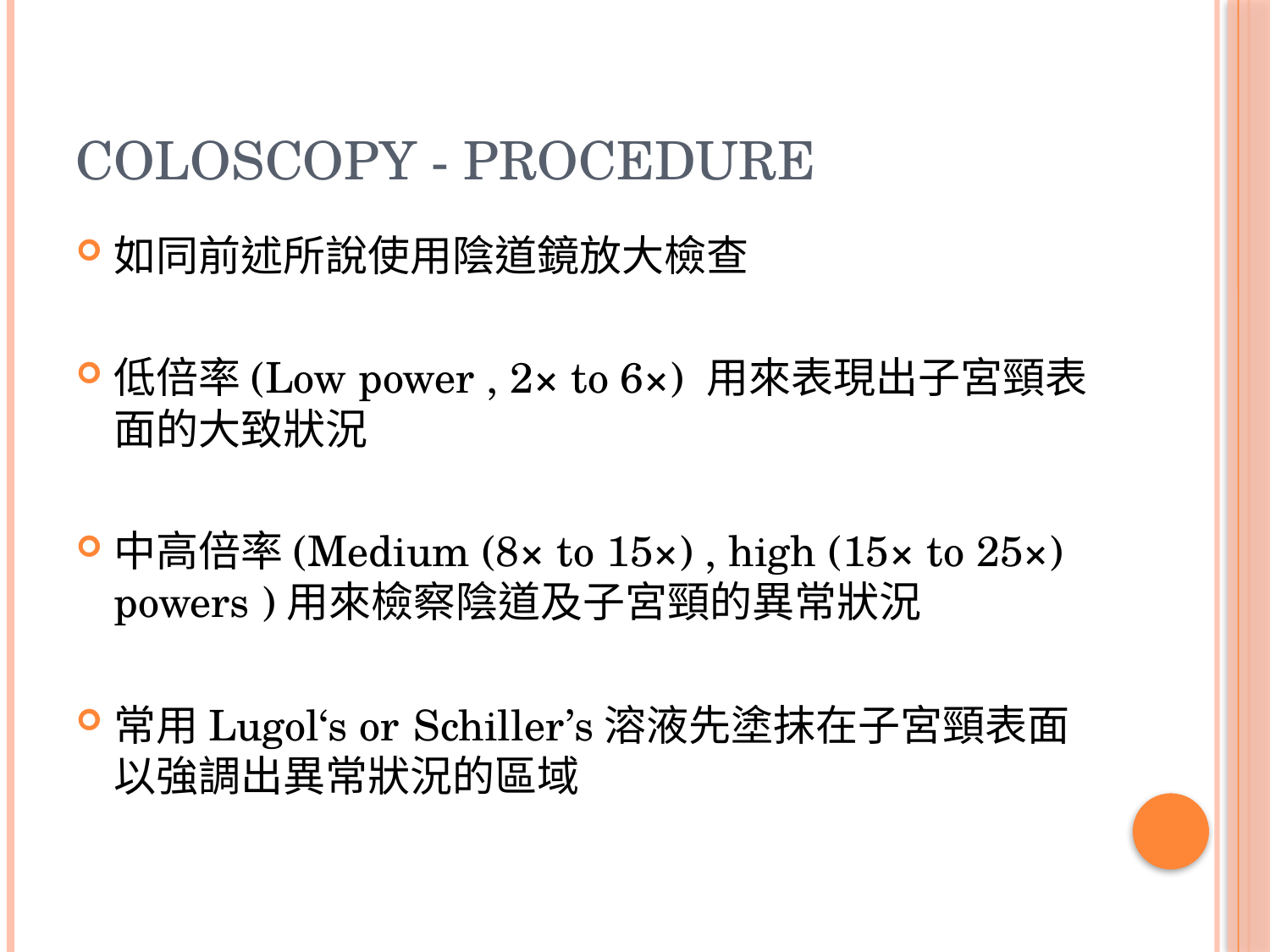

# Coloscopy - procedure
如同前述所說使用陰道鏡放大檢查

低倍率(Low power , 2× to 6×) 用來表現出子宮頸表面的大致狀況

中高倍率(Medium (8× to 15×) , high (15× to 25×) powers )用來檢察陰道及子宮頸的異常狀況

常用Lugol‘s or Schiller’s溶液先塗抹在子宮頸表面以強調出異常狀況的區域